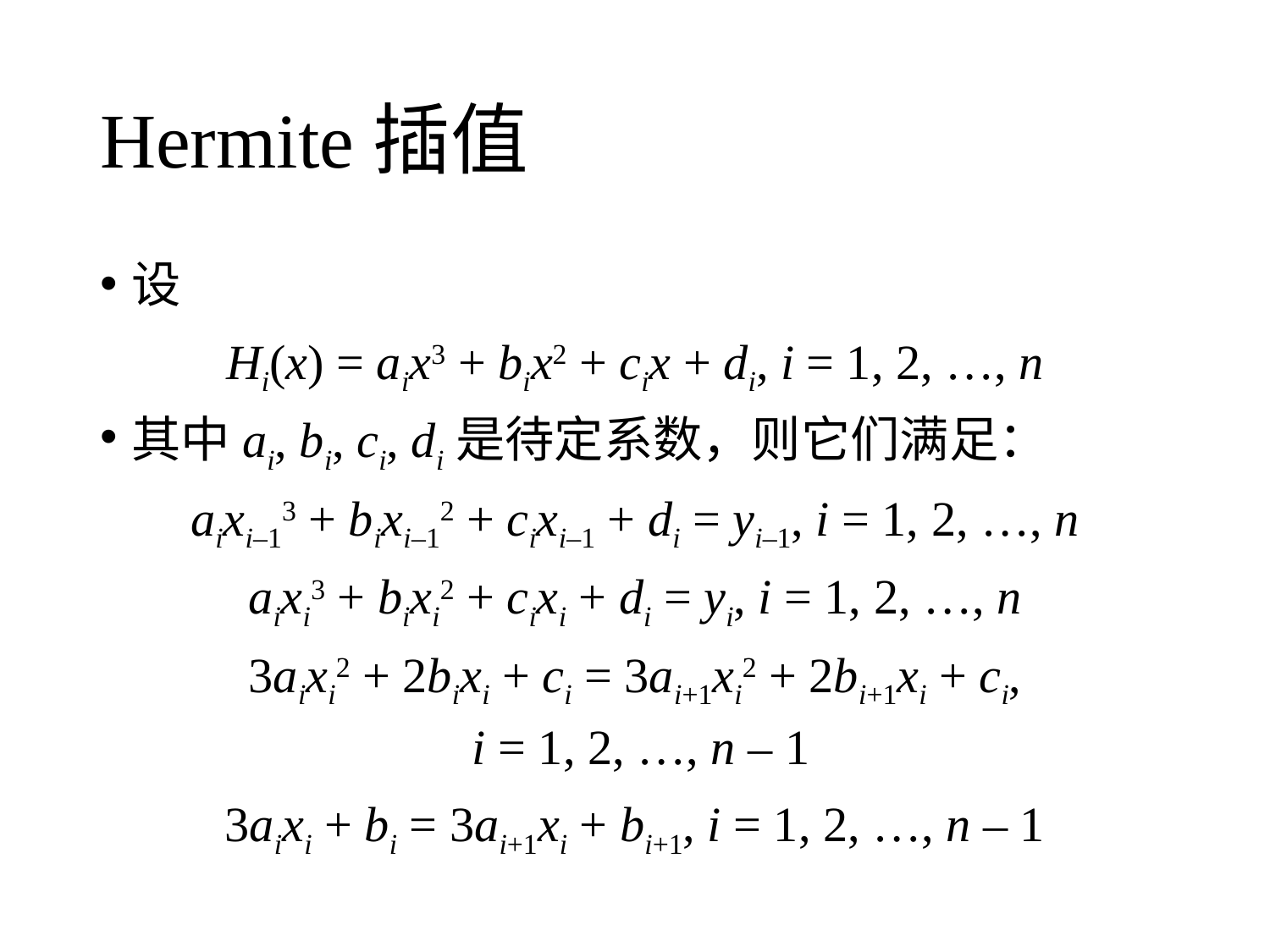

# Hermite插值
设
Hi(x) = aix3 + bix2 + cix + di, i = 1, 2, …, n
其中ai, bi, ci, di是待定系数，则它们满足：
aixi–13 + bixi–12 + cixi–1 + di = yi–1, i = 1, 2, …, n
aixi3 + bixi2 + cixi + di = yi, i = 1, 2, …, n
3aixi2 + 2bixi + ci = 3ai+1xi2 + 2bi+1xi + ci,
 i = 1, 2, …, n – 1
3aixi + bi = 3ai+1xi + bi+1, i = 1, 2, …, n – 1